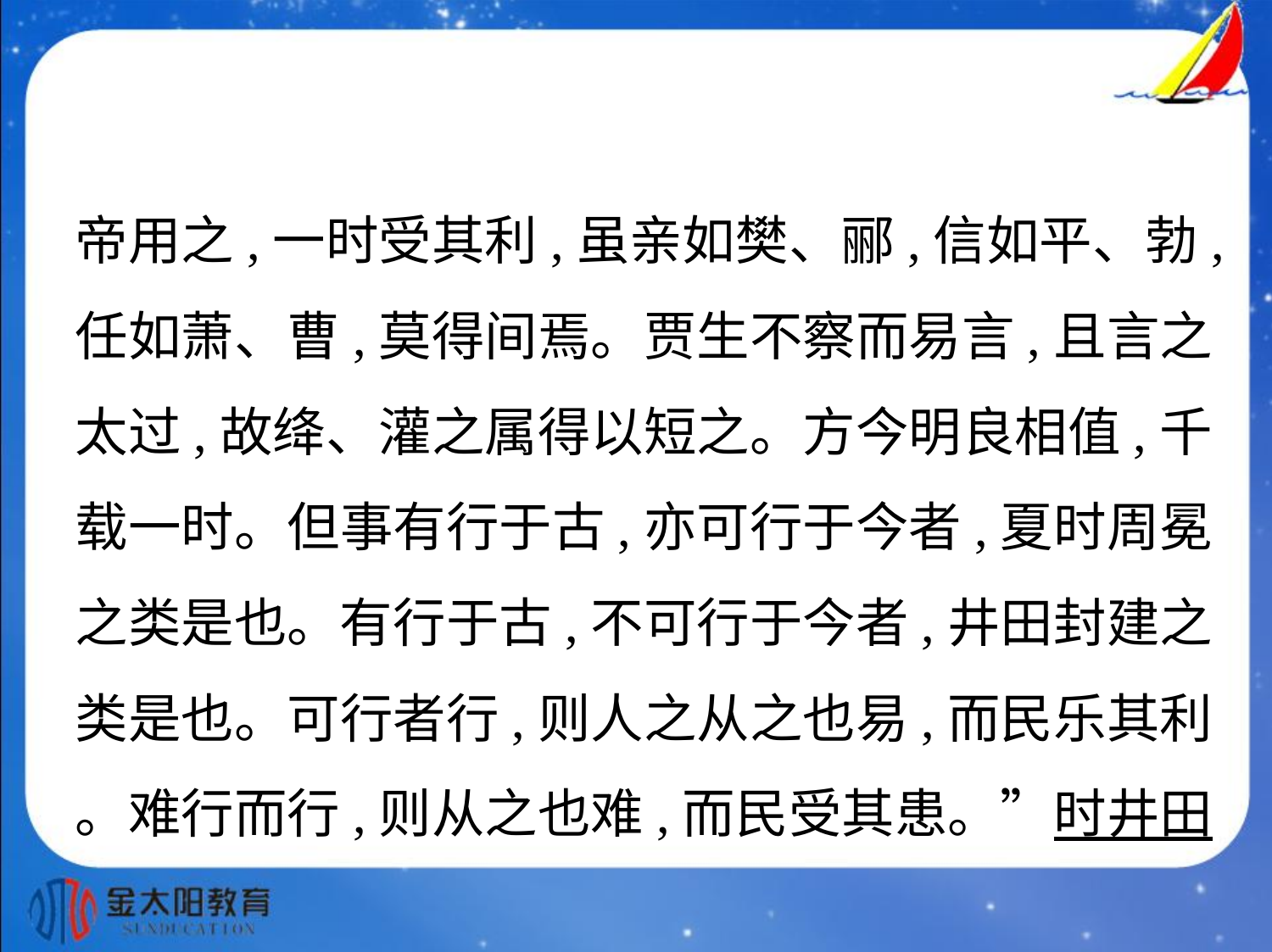

帝用之,一时受其利,虽亲如樊、郦,信如平、勃,
任如萧、曹,莫得间焉。贾生不察而易言,且言之
太过,故绛、灌之属得以短之。方今明良相值,千
载一时。但事有行于古,亦可行于今者,夏时周冕
之类是也。有行于古,不可行于今者,井田封建之
类是也。可行者行,则人之从之也易,而民乐其利
。难行而行,则从之也难,而民受其患。”时井田